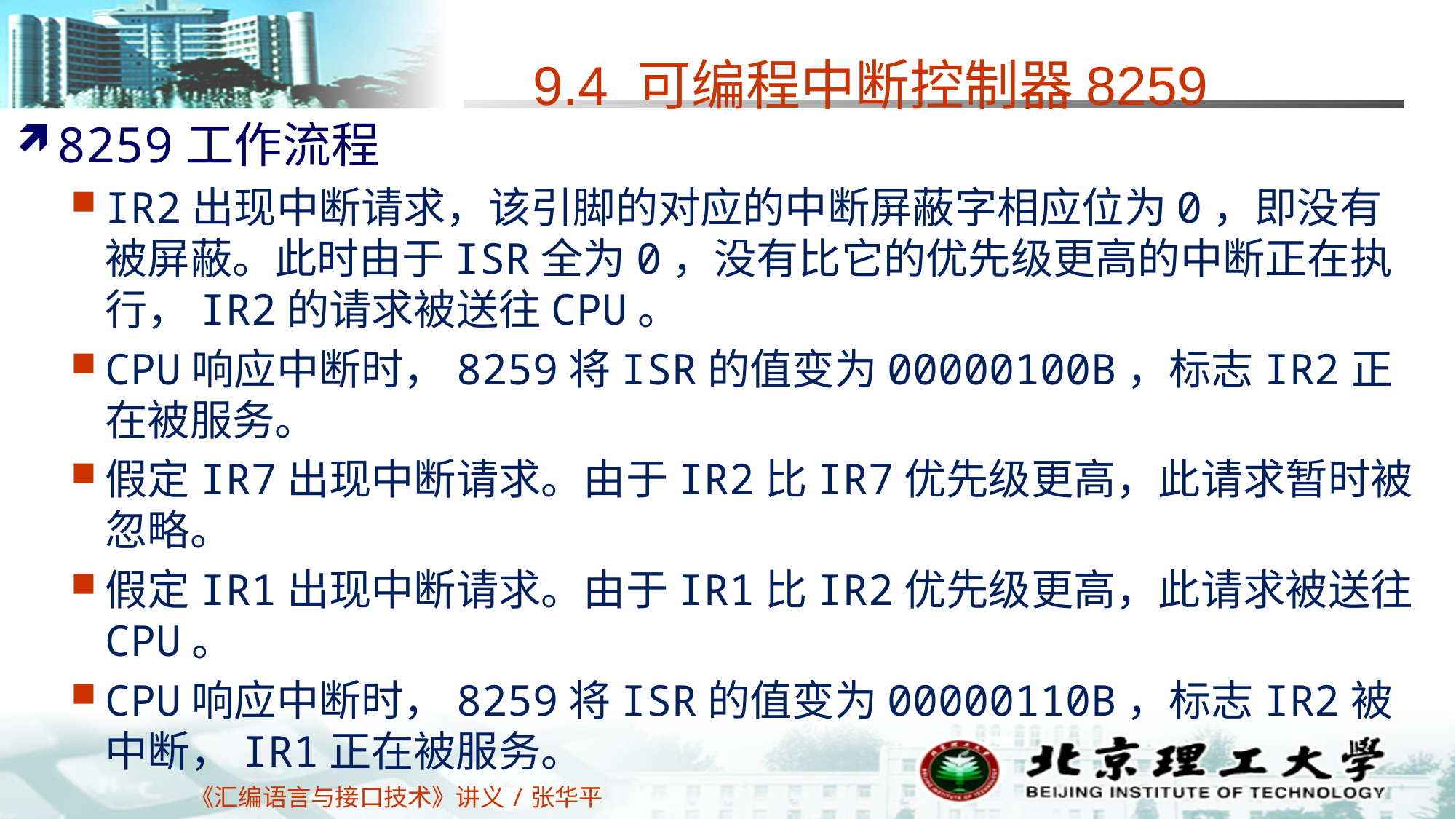

# 9.4 可编程中断控制器8259
8259工作流程
IR2出现中断请求，该引脚的对应的中断屏蔽字相应位为0，即没有被屏蔽。此时由于ISR全为0，没有比它的优先级更高的中断正在执行，IR2的请求被送往CPU。
CPU响应中断时，8259将ISR的值变为00000100B，标志IR2正在被服务。
假定IR7出现中断请求。由于IR2比IR7优先级更高，此请求暂时被忽略。
假定IR1出现中断请求。由于IR1比IR2优先级更高，此请求被送往CPU。
CPU响应中断时，8259将ISR的值变为00000110B，标志IR2被中断，IR1正在被服务。